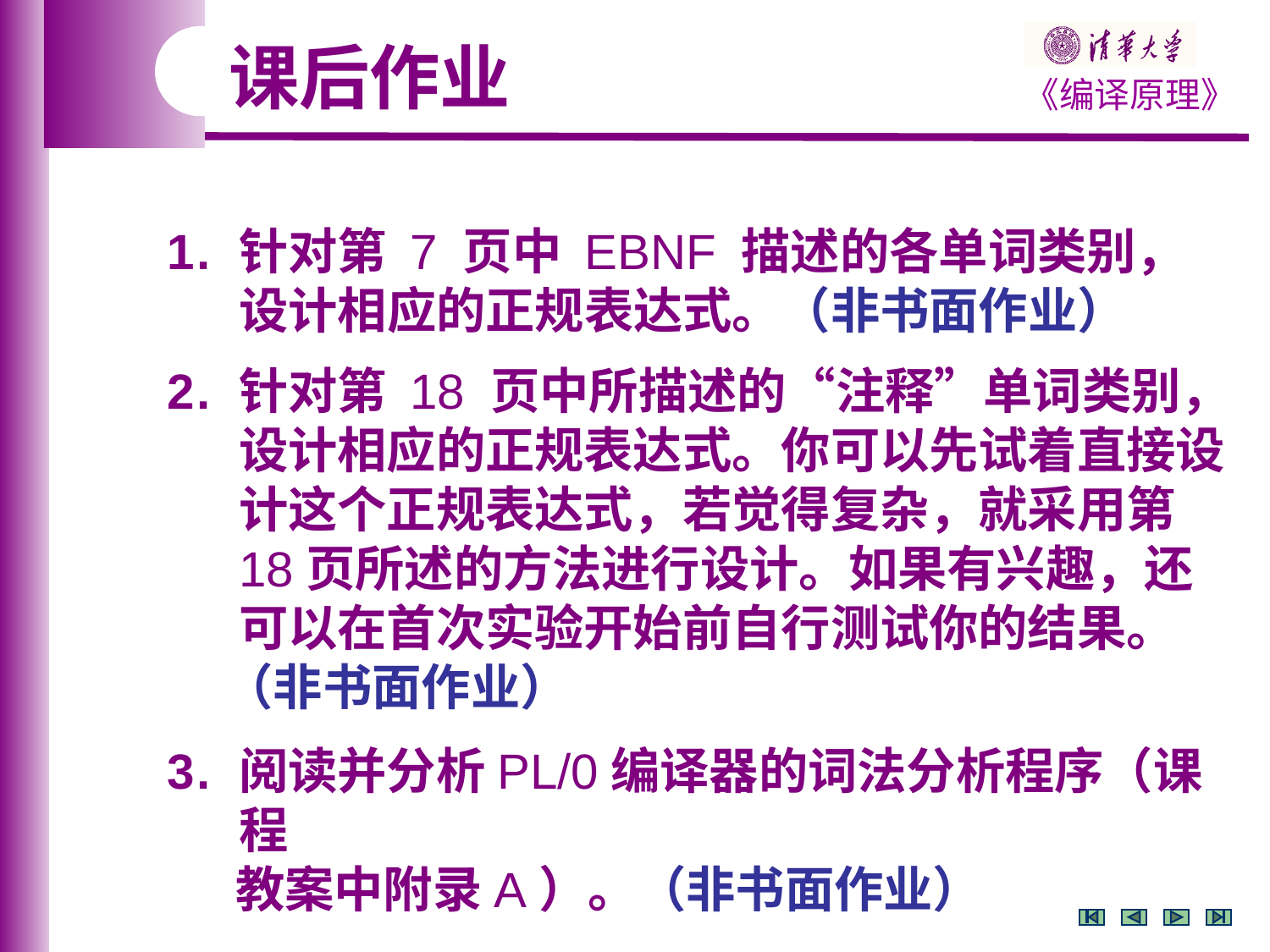

课后作业
针对第 7 页中 EBNF 描述的各单词类别，设计相应的正规表达式。（非书面作业）
针对第 18 页中所描述的“注释”单词类别，设计相应的正规表达式。你可以先试着直接设计这个正规表达式，若觉得复杂，就采用第18页所述的方法进行设计。如果有兴趣，还可以在首次实验开始前自行测试你的结果。
    （非书面作业）
阅读并分析PL/0编译器的词法分析程序（课程
     教案中附录A）。（非书面作业）